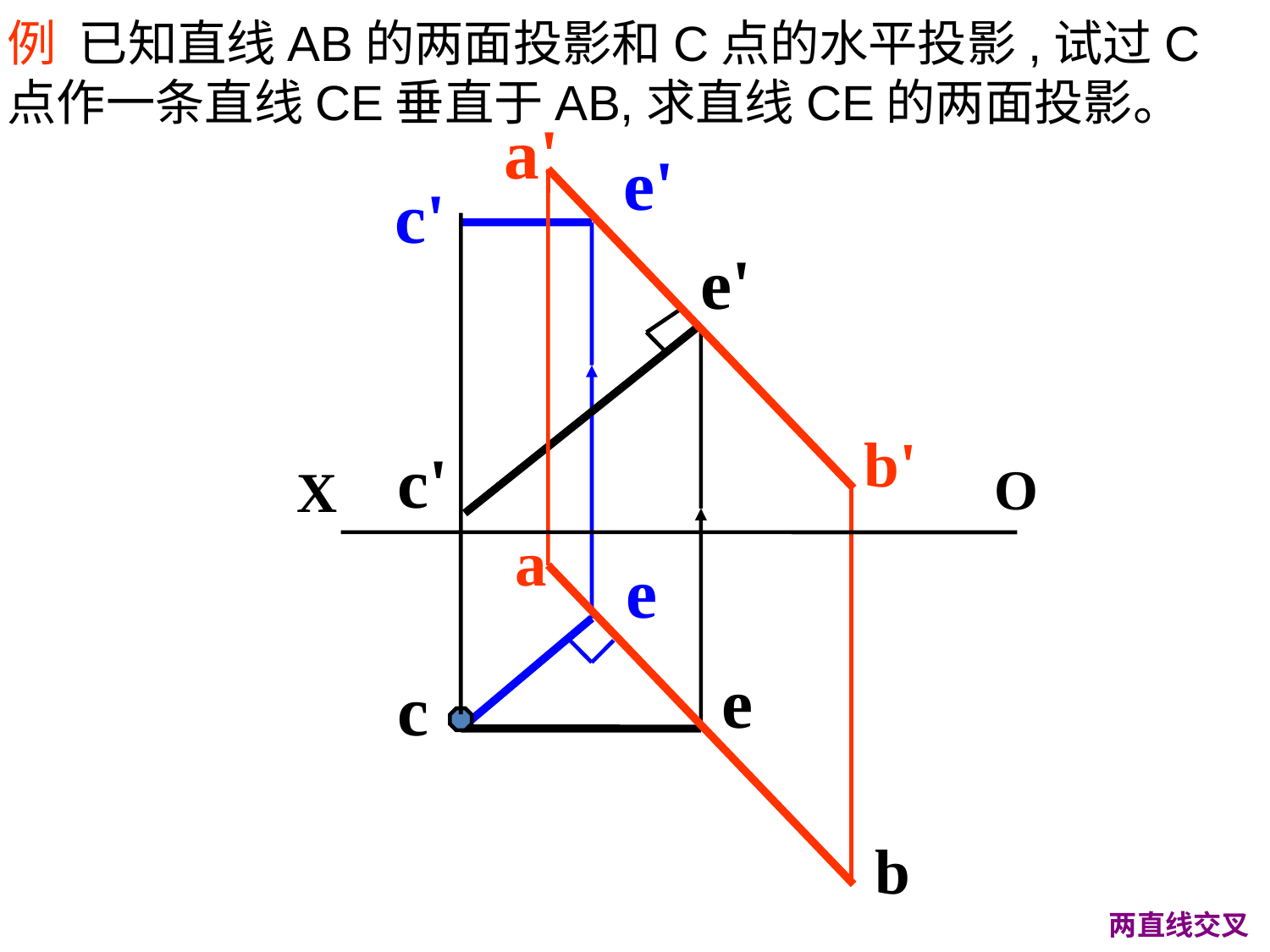

例  已知直线AB的两面投影和C点的水平投影,试过C点作一条直线CE垂直于AB,求直线CE的两面投影。
a'

b'
O
X

a

  c

b
e'

c'

e'

c'
e

e

两直线交叉